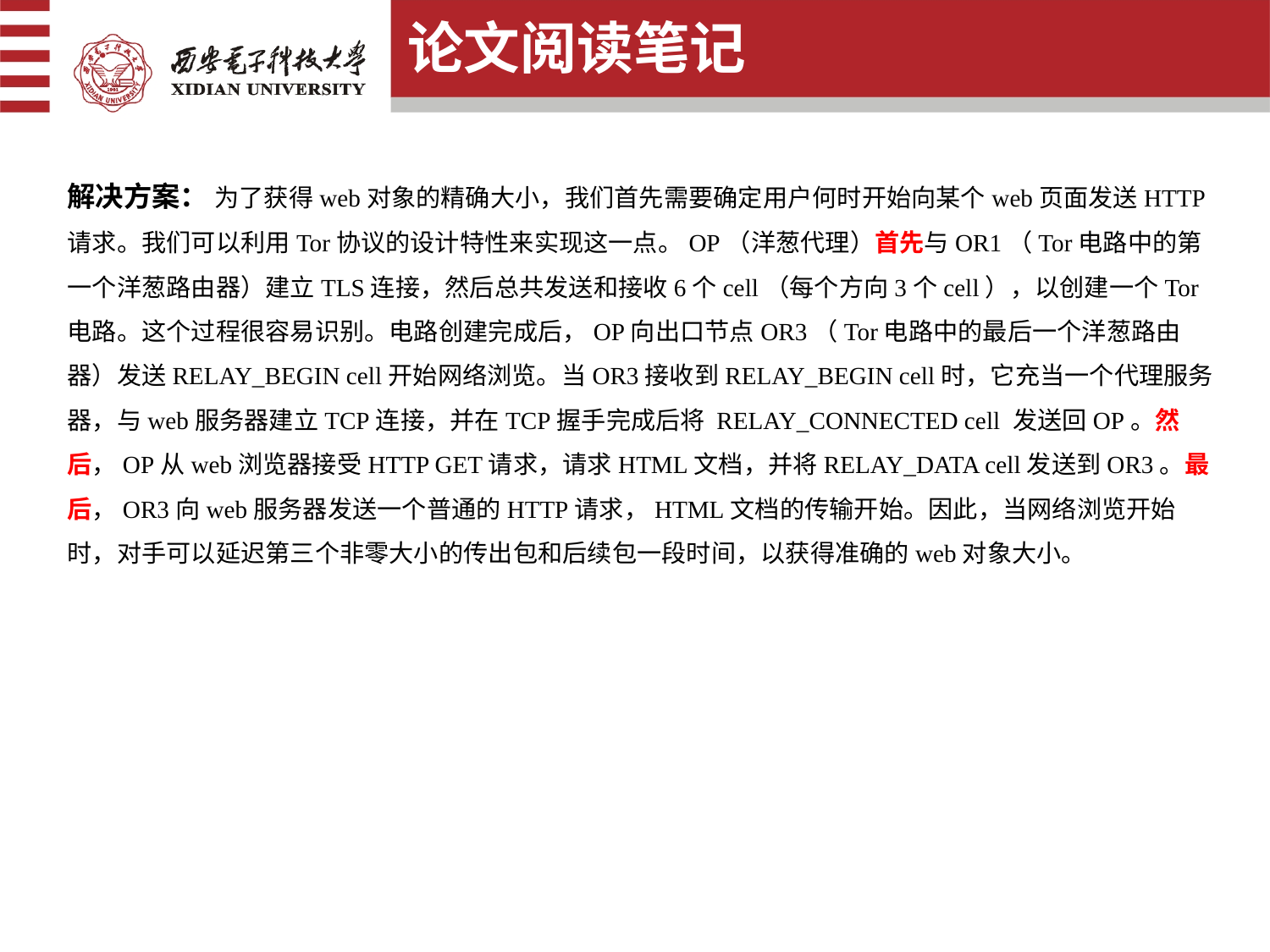

论文阅读笔记
解决方案： 为了获得web对象的精确大小，我们首先需要确定用户何时开始向某个web页面发送HTTP请求。我们可以利用Tor协议的设计特性来实现这一点。OP（洋葱代理）首先与OR1（Tor电路中的第一个洋葱路由器）建立TLS连接，然后总共发送和接收6个cell（每个方向3个cell），以创建一个Tor电路。这个过程很容易识别。电路创建完成后，OP向出口节点OR3（Tor电路中的最后一个洋葱路由器）发送RELAY_BEGIN cell开始网络浏览。当OR3接收到RELAY_BEGIN cell时，它充当一个代理服务器，与web服务器建立TCP连接，并在TCP握手完成后将 RELAY_CONNECTED cell 发送回OP。然后，OP从web浏览器接受HTTP GET请求，请求HTML文档，并将RELAY_DATA cell发送到OR3。最后，OR3向web服务器发送一个普通的HTTP请求，HTML文档的传输开始。因此，当网络浏览开始时，对手可以延迟第三个非零大小的传出包和后续包一段时间，以获得准确的web对象大小。